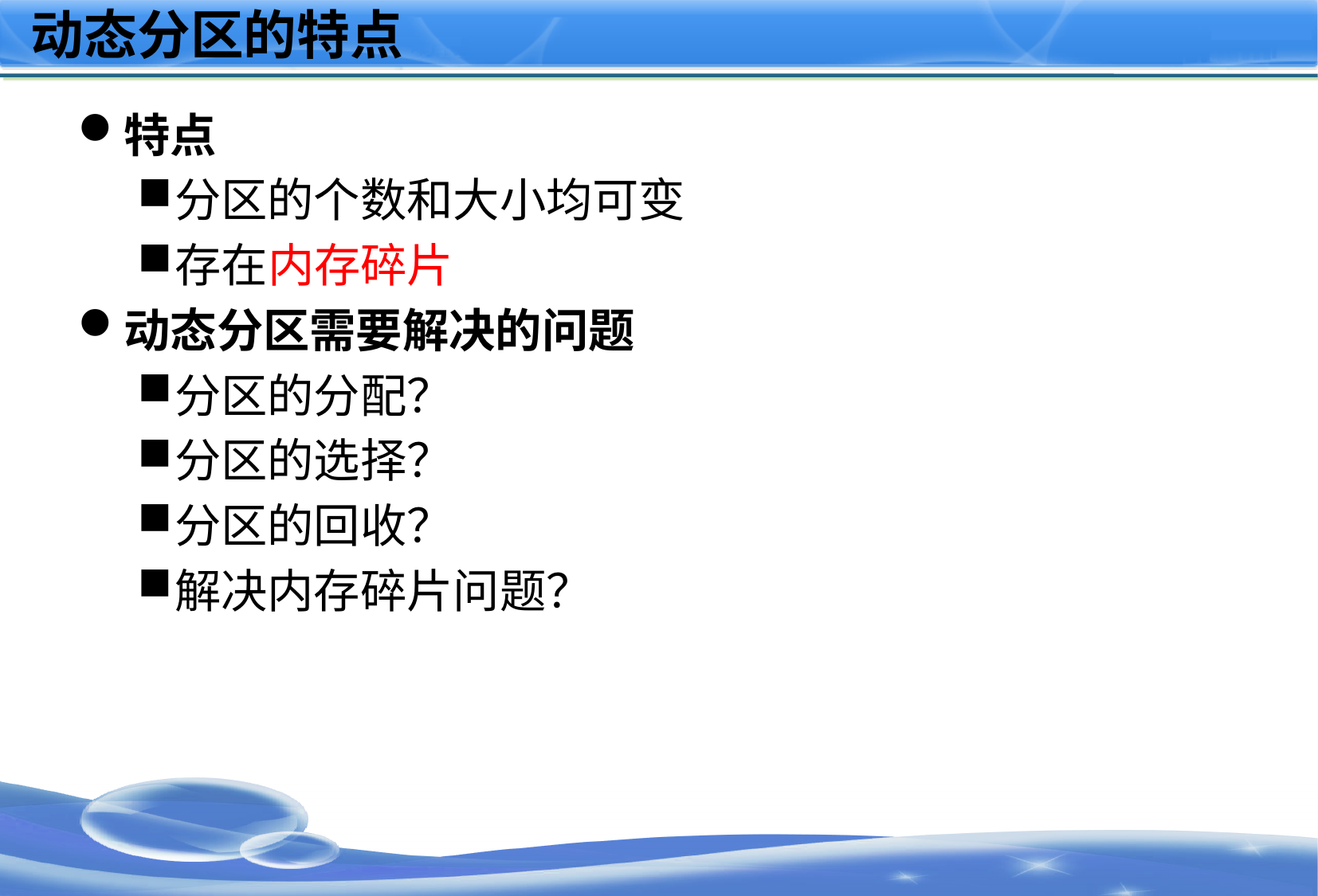

# 动态分区的特点
特点
分区的个数和大小均可变
存在内存碎片
动态分区需要解决的问题
分区的分配？
分区的选择？
分区的回收？
解决内存碎片问题？